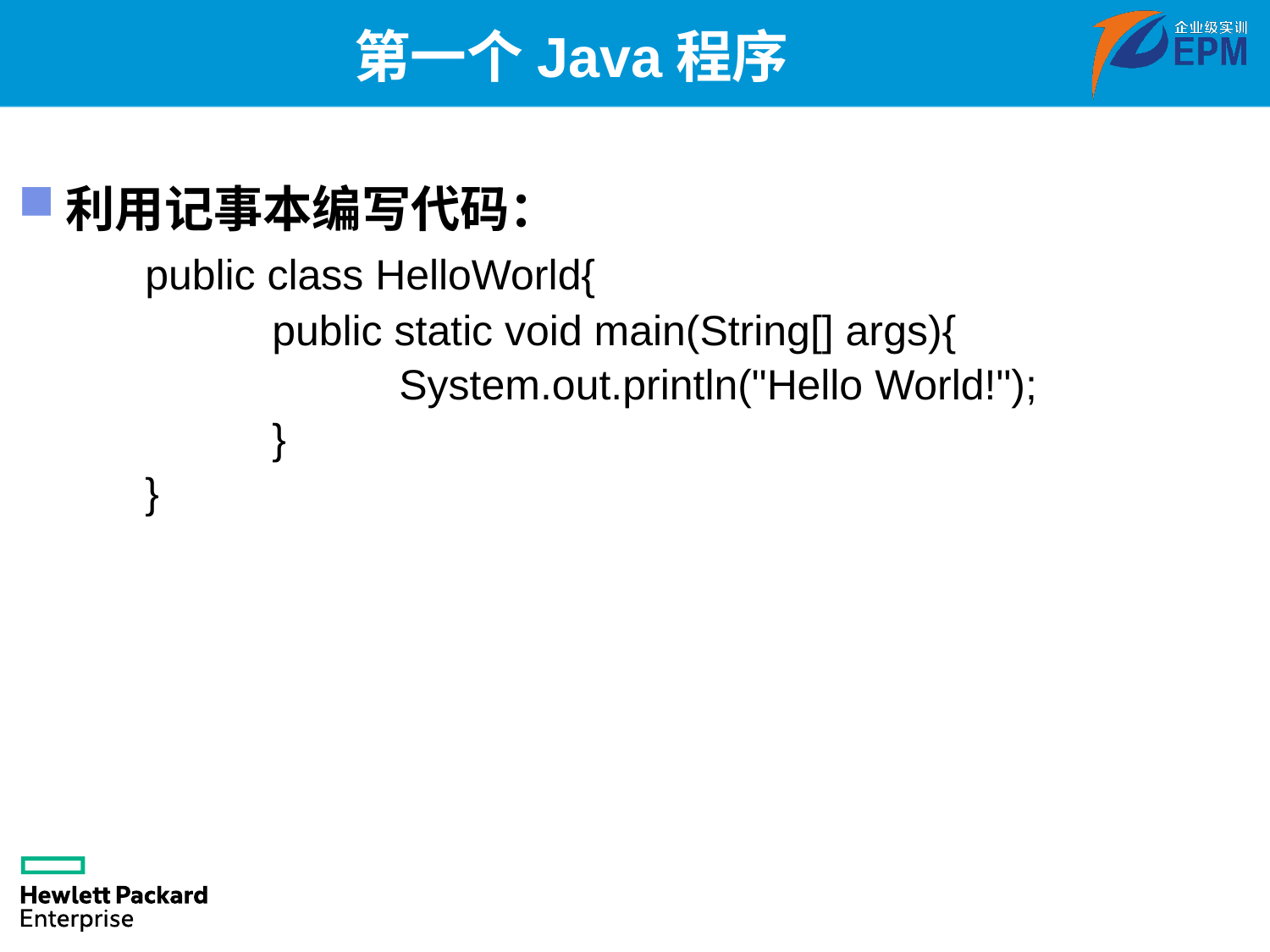

# 第一个Java程序
利用记事本编写代码：
	public class HelloWorld{
		public static void main(String[] args){
			System.out.println("Hello World!");
		}
	}